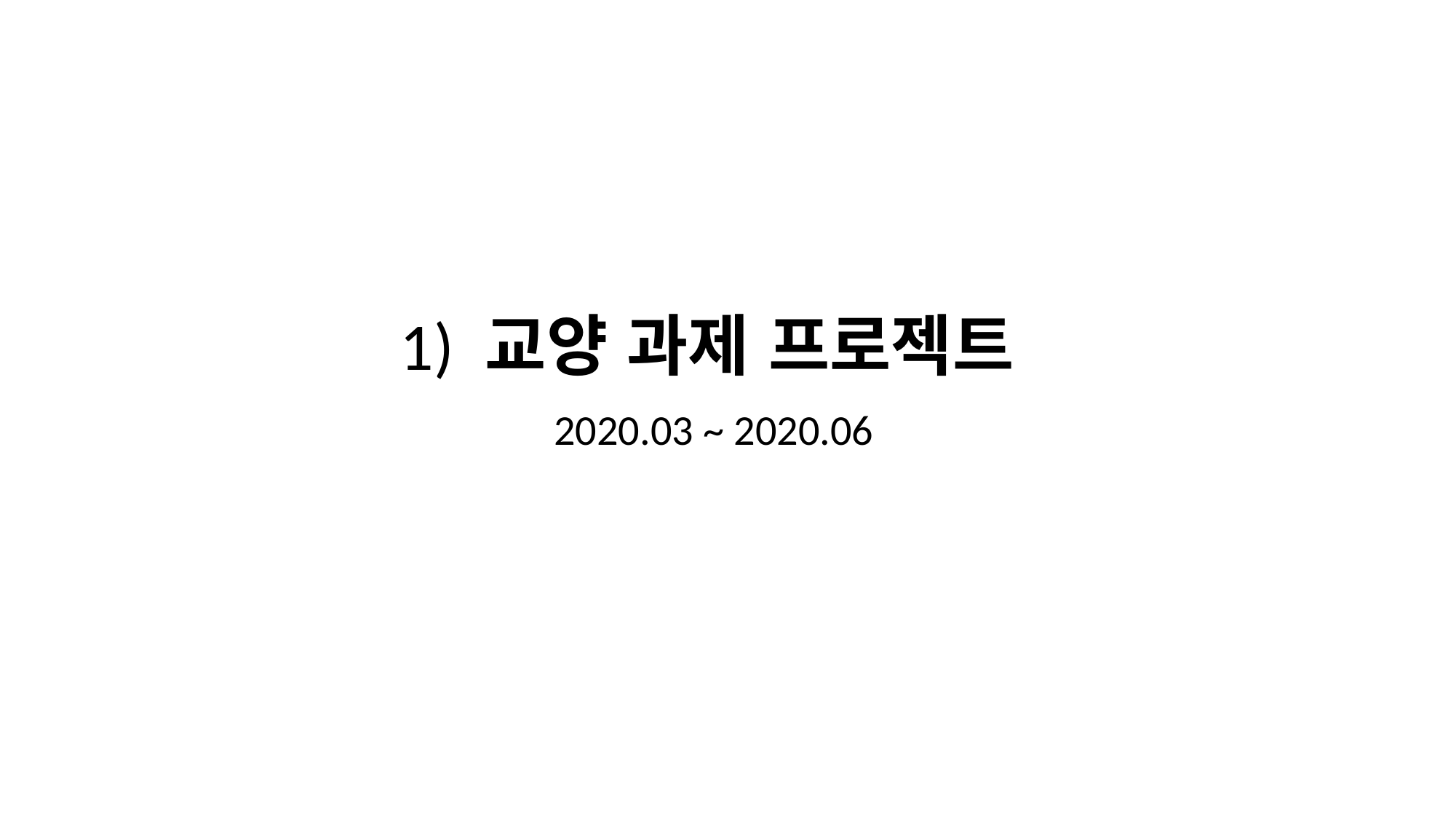

# 1) 교양 과제 프로젝트
2020.03 ~ 2020.06